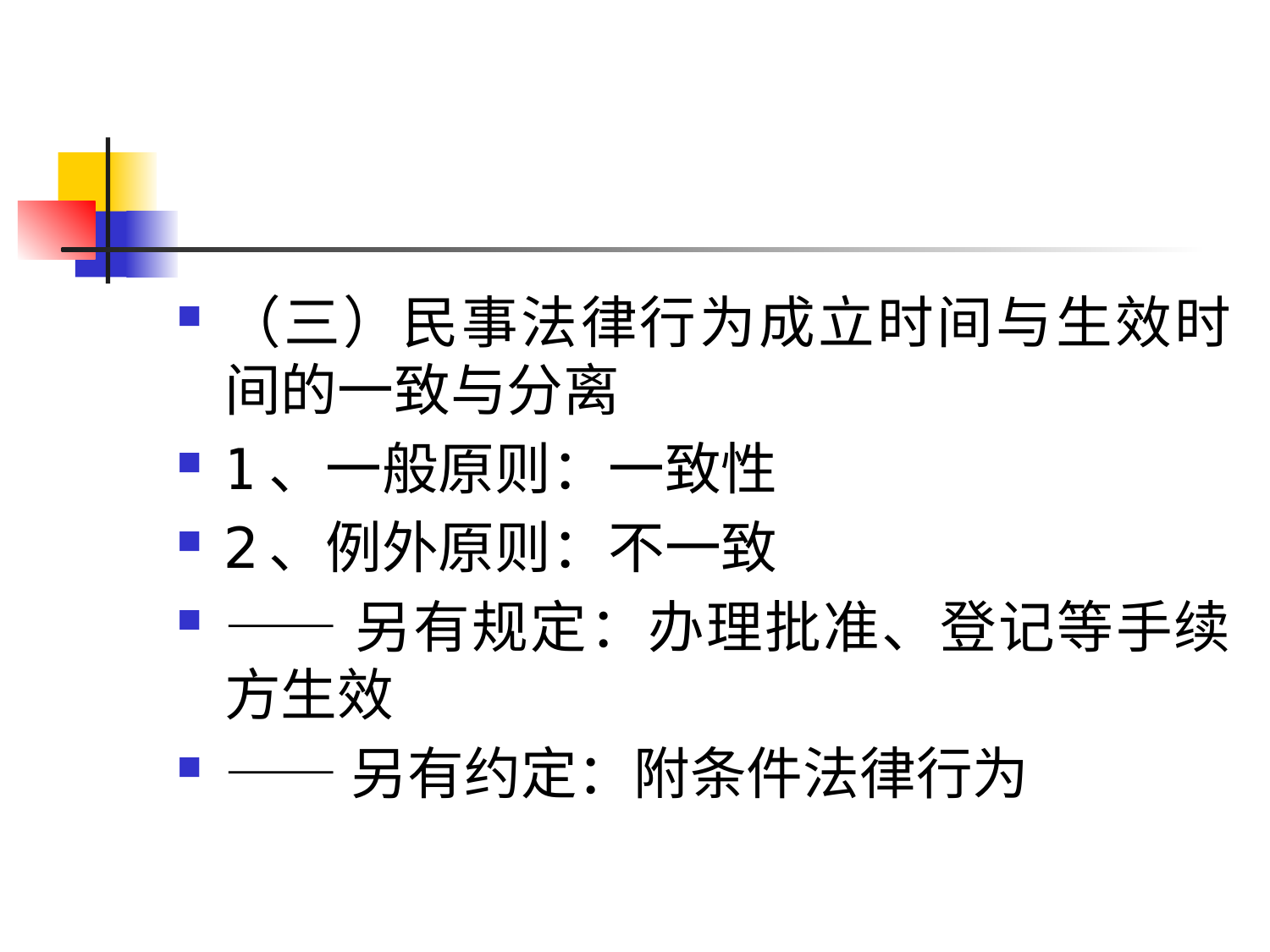

#
（三）民事法律行为成立时间与生效时间的一致与分离
1、一般原则：一致性
2、例外原则：不一致
——另有规定：办理批准、登记等手续方生效
——另有约定：附条件法律行为